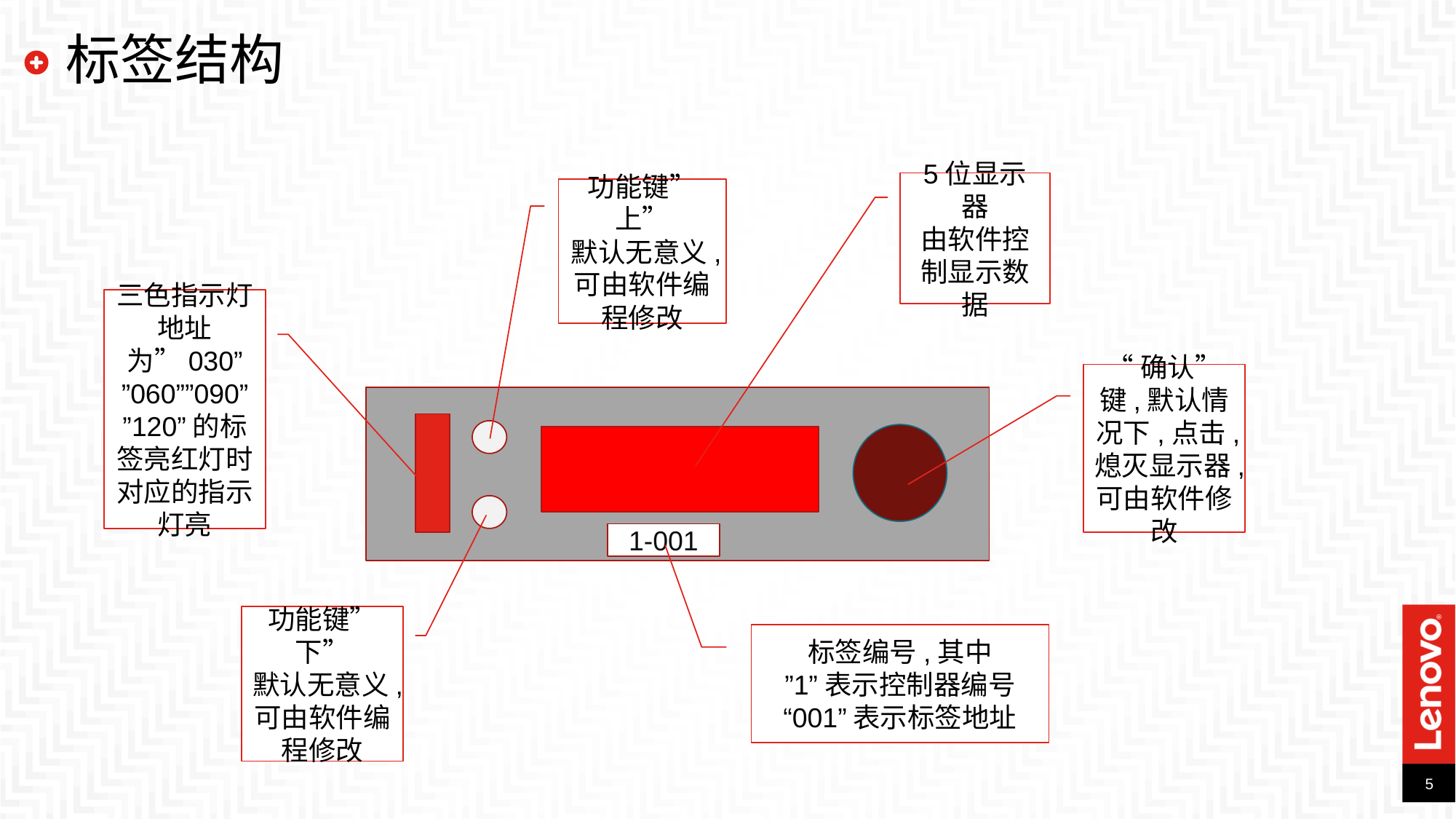

# 标签结构
5位显示器
由软件控制显示数据
功能键”上”
默认无意义,可由软件编程修改
三色指示灯
地址为”030”
”060””090”
”120”的标签亮红灯时对应的指示灯亮
“确认”键,默认情况下,点击,熄灭显示器,可由软件修改

1-001
功能键”下”
默认无意义,可由软件编程修改
标签编号,其中
”1”表示控制器编号
“001”表示标签地址